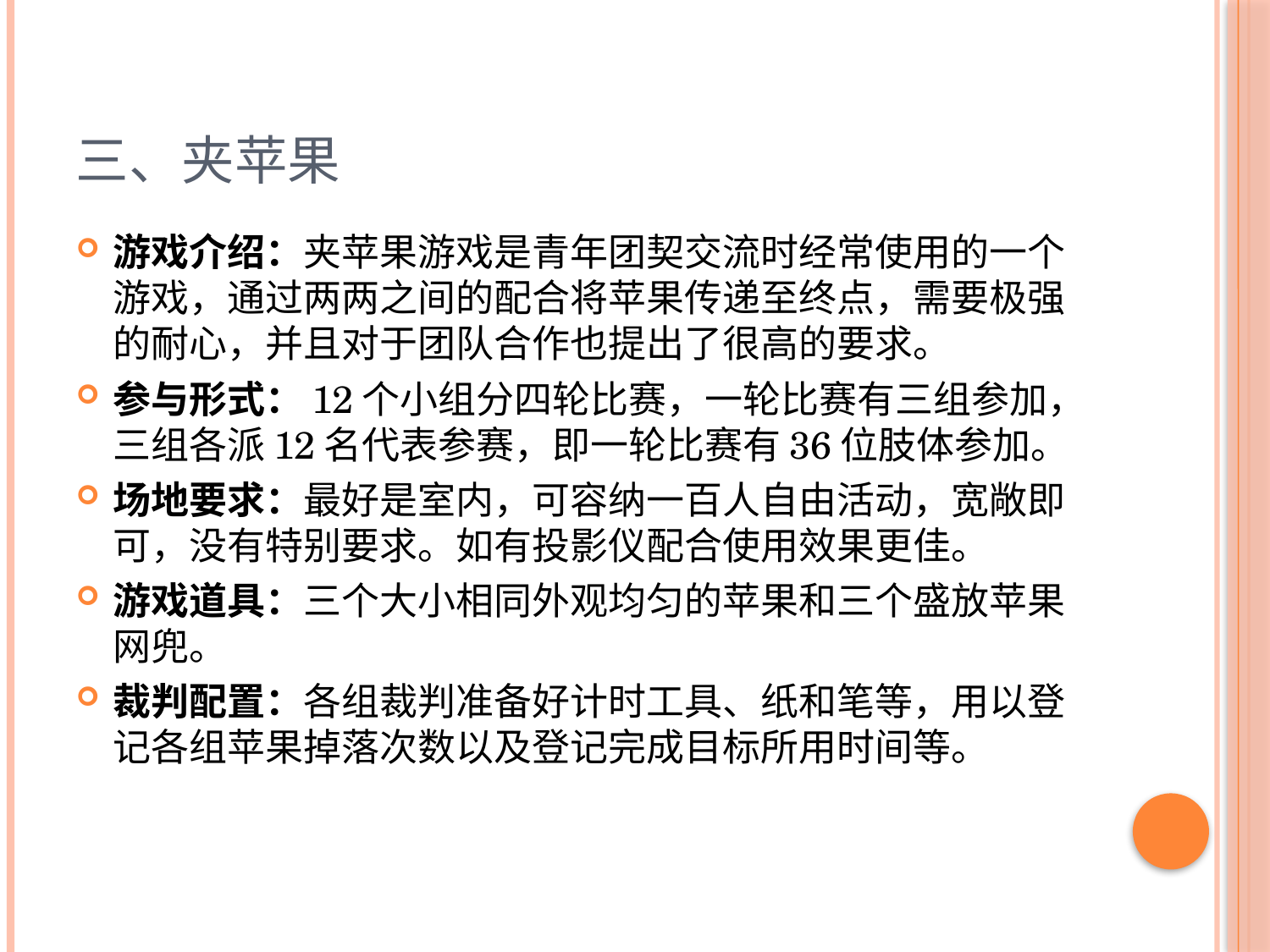

# 三、夹苹果
游戏介绍：夹苹果游戏是青年团契交流时经常使用的一个游戏，通过两两之间的配合将苹果传递至终点，需要极强的耐心，并且对于团队合作也提出了很高的要求。
参与形式：12个小组分四轮比赛，一轮比赛有三组参加，三组各派12名代表参赛，即一轮比赛有36位肢体参加。
场地要求：最好是室内，可容纳一百人自由活动，宽敞即可，没有特别要求。如有投影仪配合使用效果更佳。
游戏道具：三个大小相同外观均匀的苹果和三个盛放苹果网兜。
裁判配置：各组裁判准备好计时工具、纸和笔等，用以登记各组苹果掉落次数以及登记完成目标所用时间等。